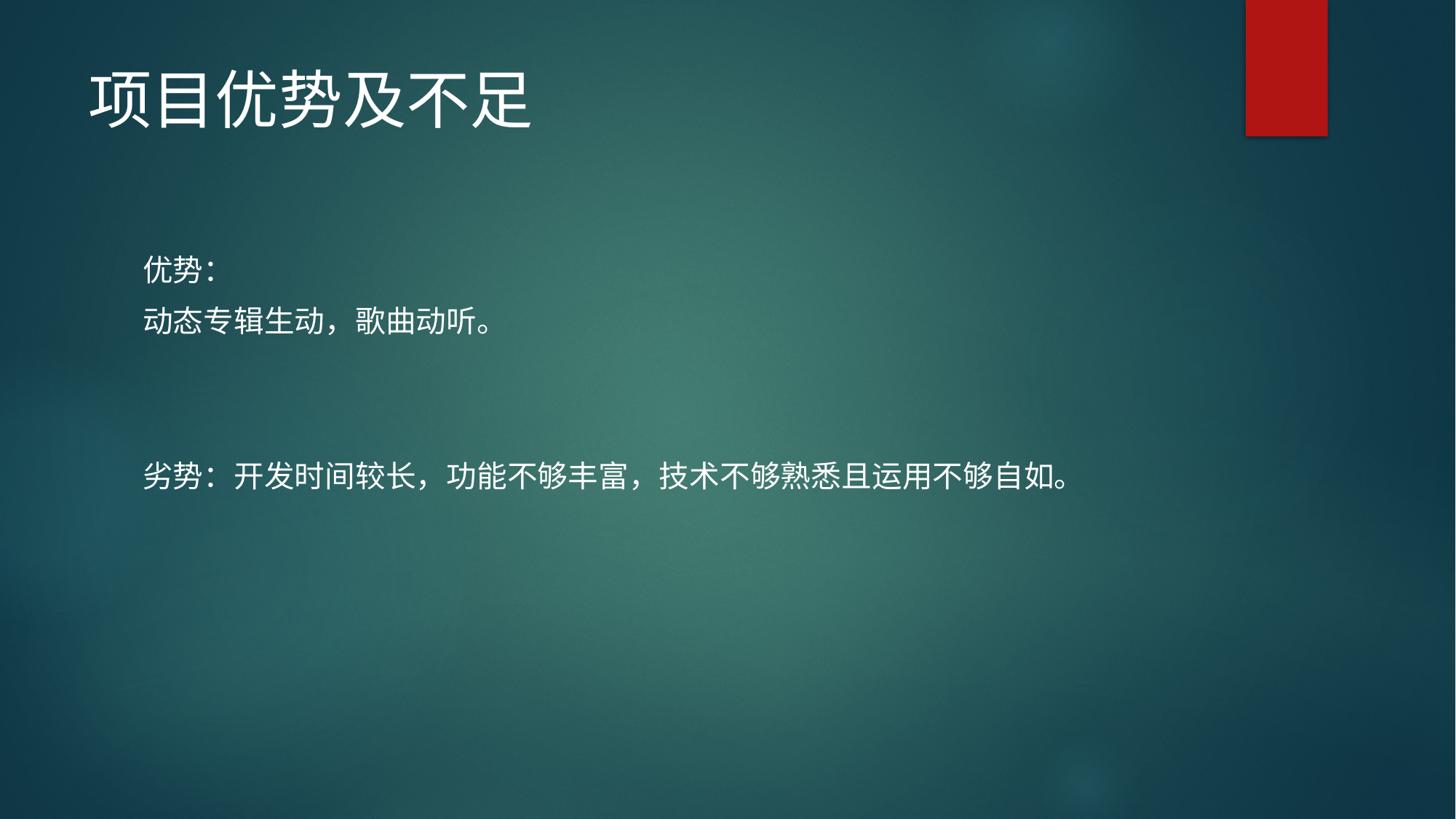

# 项目优势及不足
优势：
动态专辑生动，歌曲动听。

劣势：开发时间较长，功能不够丰富，技术不够熟悉且运用不够自如。